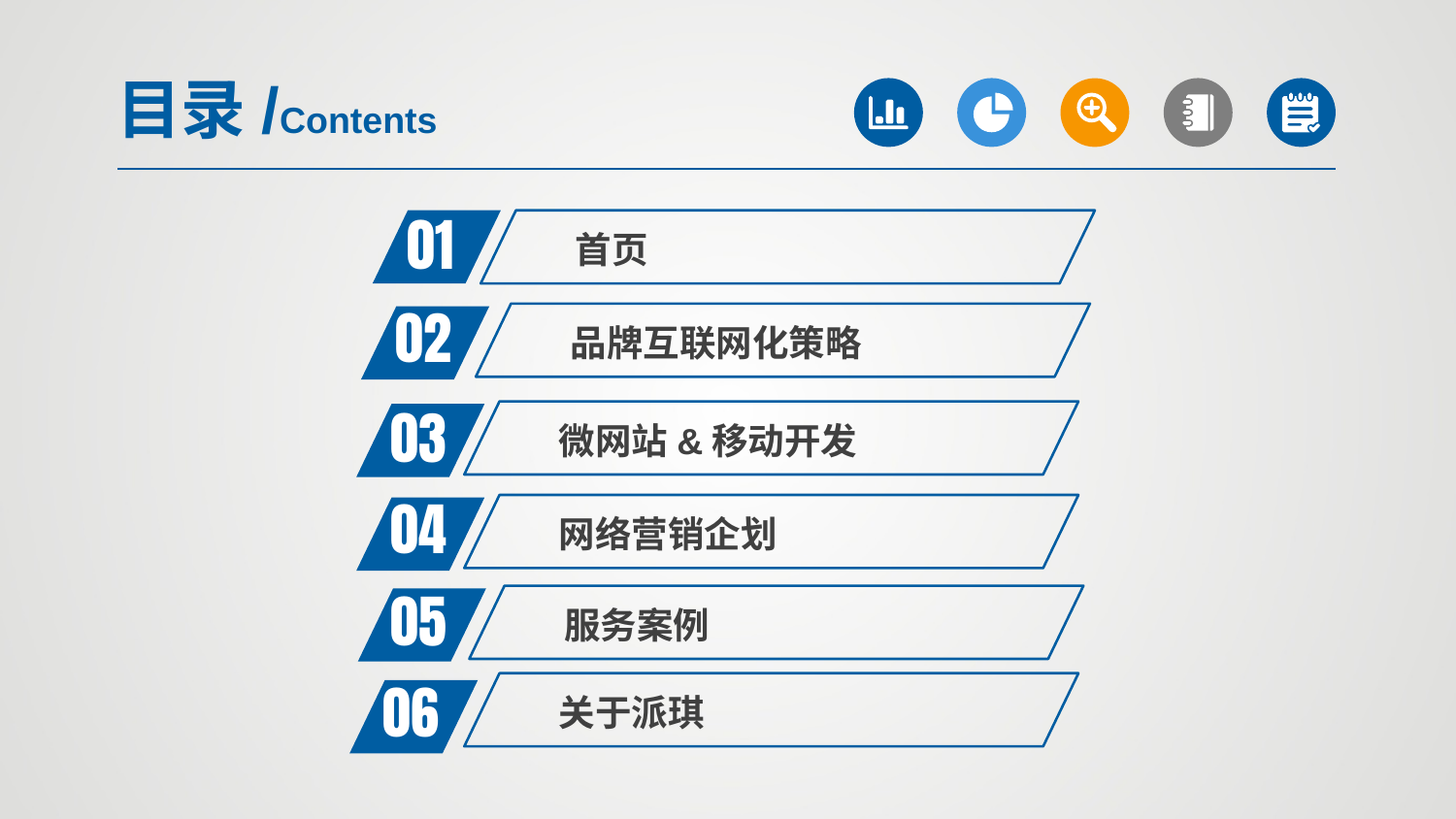

目录/Contents

01

首页
02

品牌互联网化策略
03

微网站&移动开发
04

网络营销企划
05

服务案例
06

关于派琪